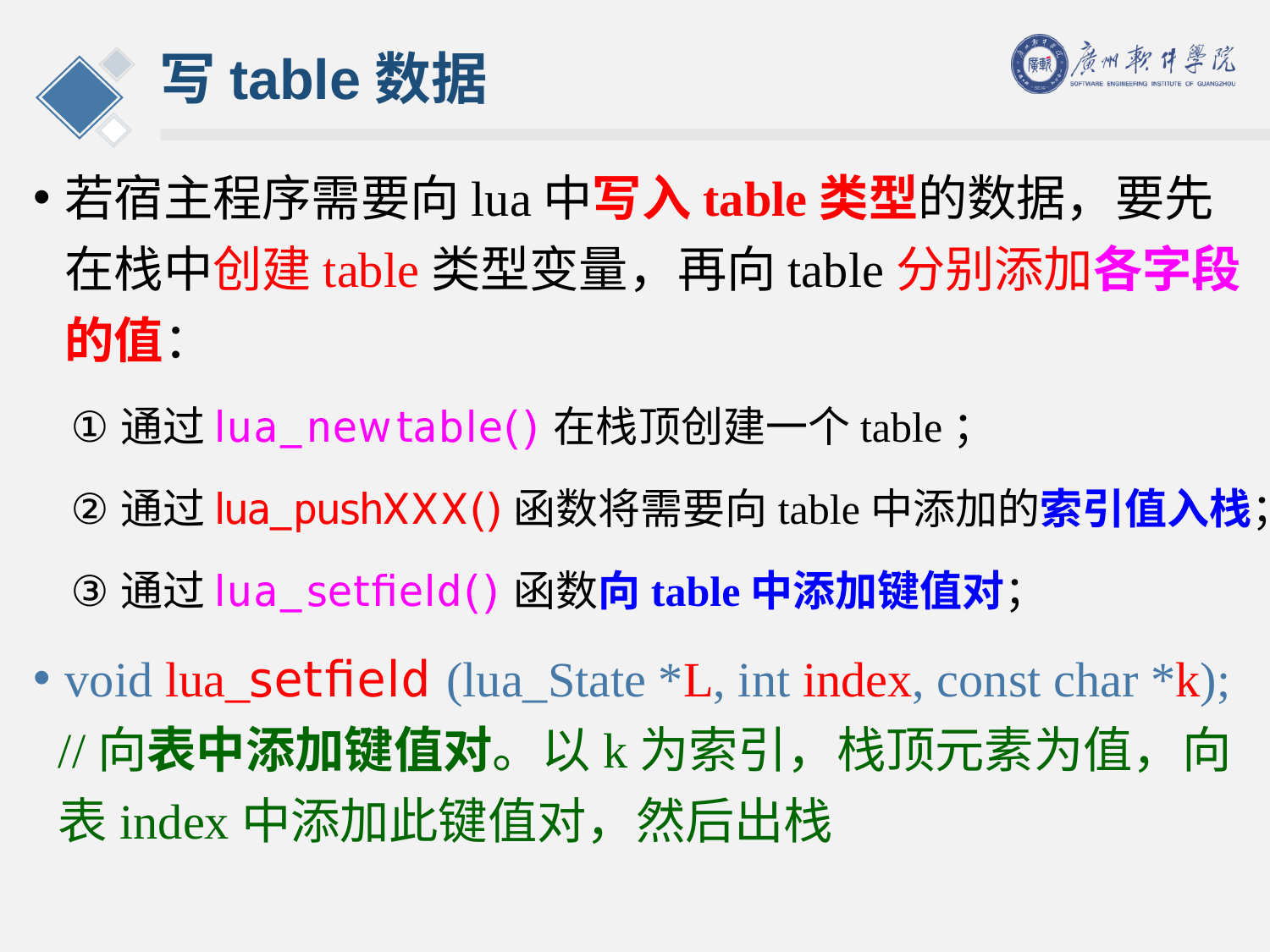

# 写table数据
若宿主程序需要向lua中写入table类型的数据，要先在栈中创建table类型变量，再向table分别添加各字段的值：
通过lua_newtable()在栈顶创建一个table；
通过lua_pushXXX()函数将需要向table中添加的索引值入栈；
通过lua_setfield()函数向table中添加键值对；
void lua_setfield (lua_State *L, int index, const char *k);
//向表中添加键值对。以k为索引，栈顶元素为值，向表index中添加此键值对，然后出栈